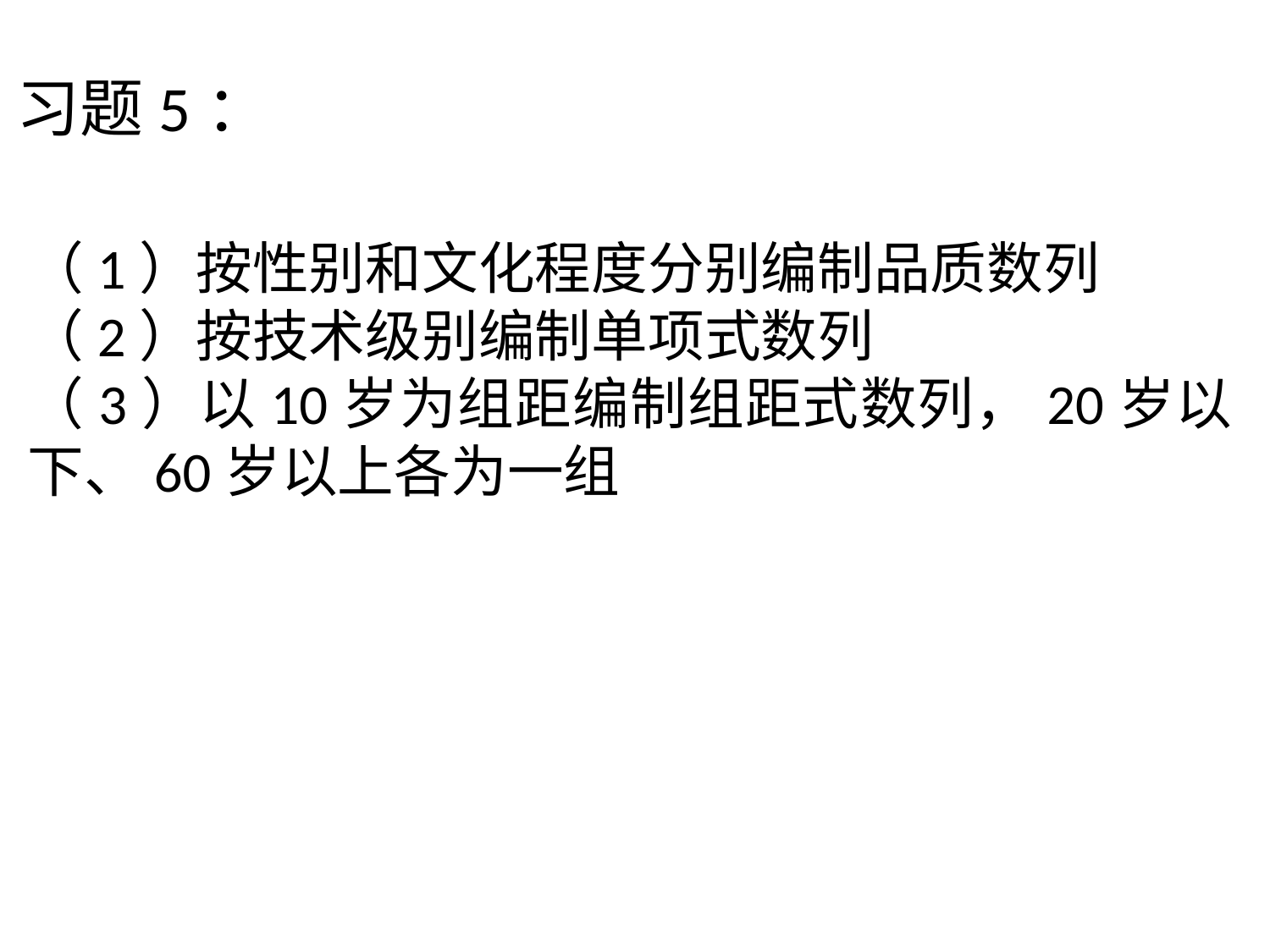

习题5：
（1）按性别和文化程度分别编制品质数列
（2）按技术级别编制单项式数列
（3）以10岁为组距编制组距式数列，20岁以下、60岁以上各为一组